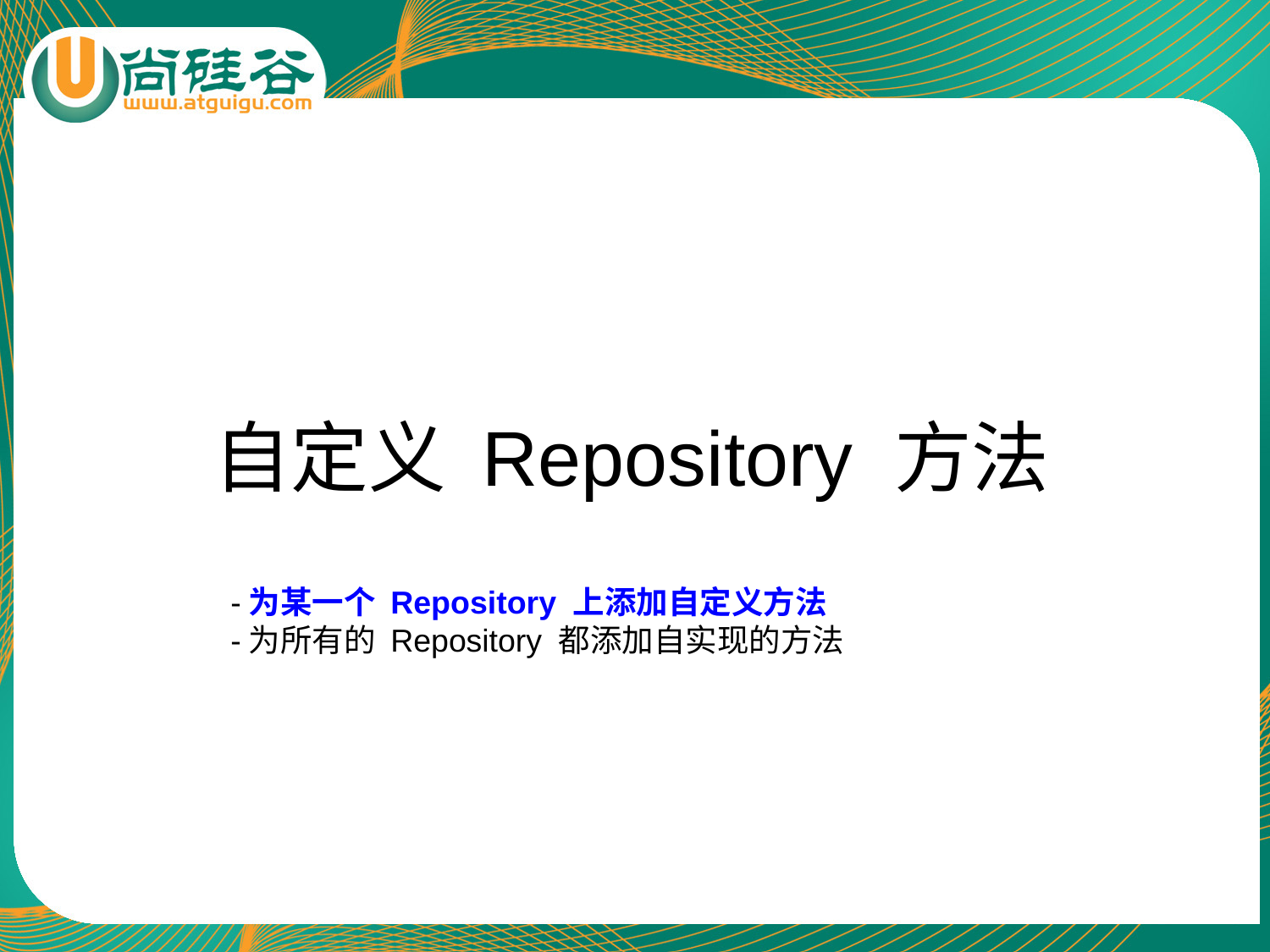

# 自定义 Repository 方法
-为某一个 Repository 上添加自定义方法
-为所有的 Repository 都添加自实现的方法